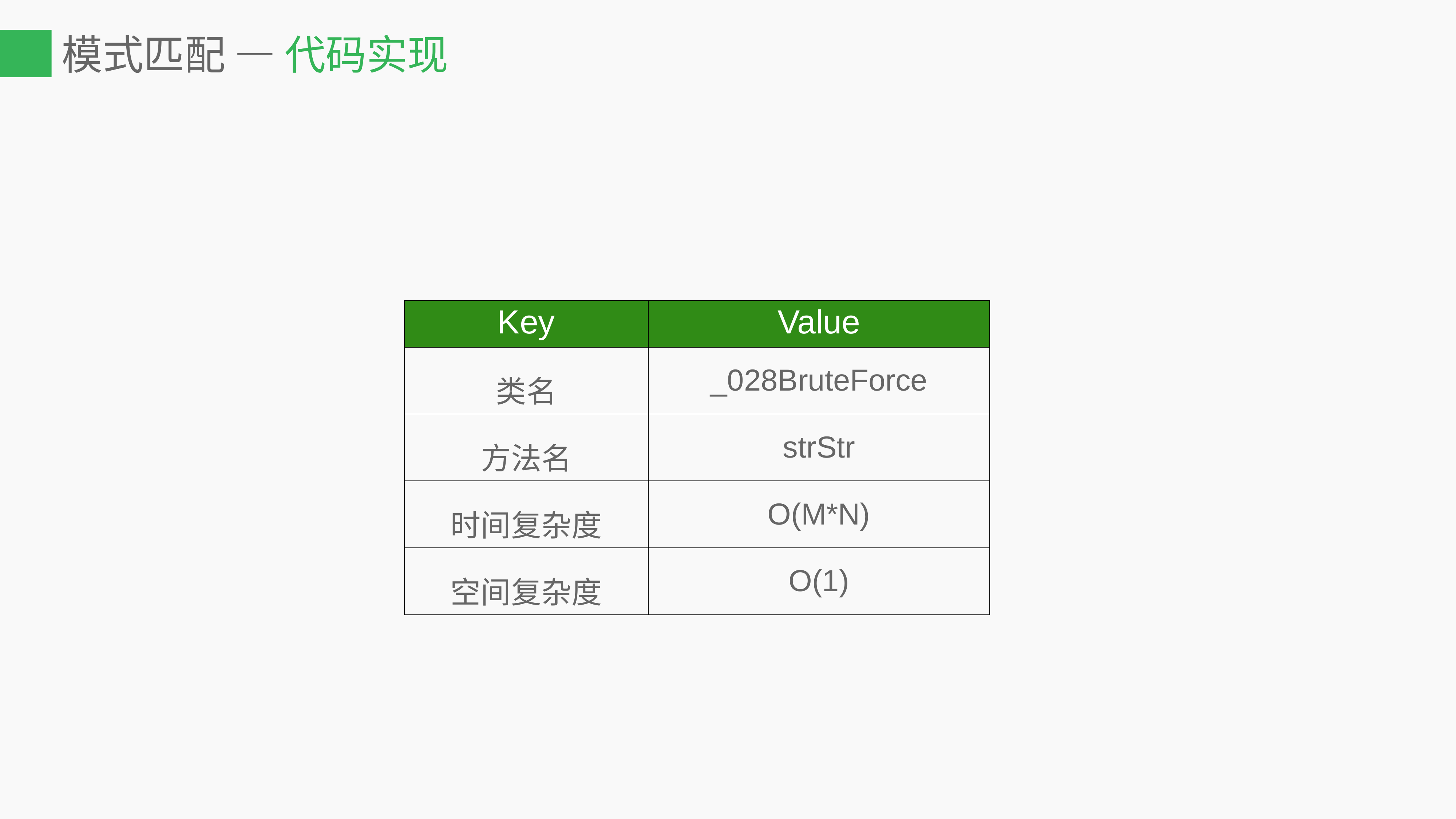

# 模式匹配 — 代码实现

| Key | Value |
| --- | --- |
| 类名 | \_028BruteForce |
| 方法名 | strStr |
| 时间复杂度 | O(M\*N) |
| 空间复杂度 | O(1) |